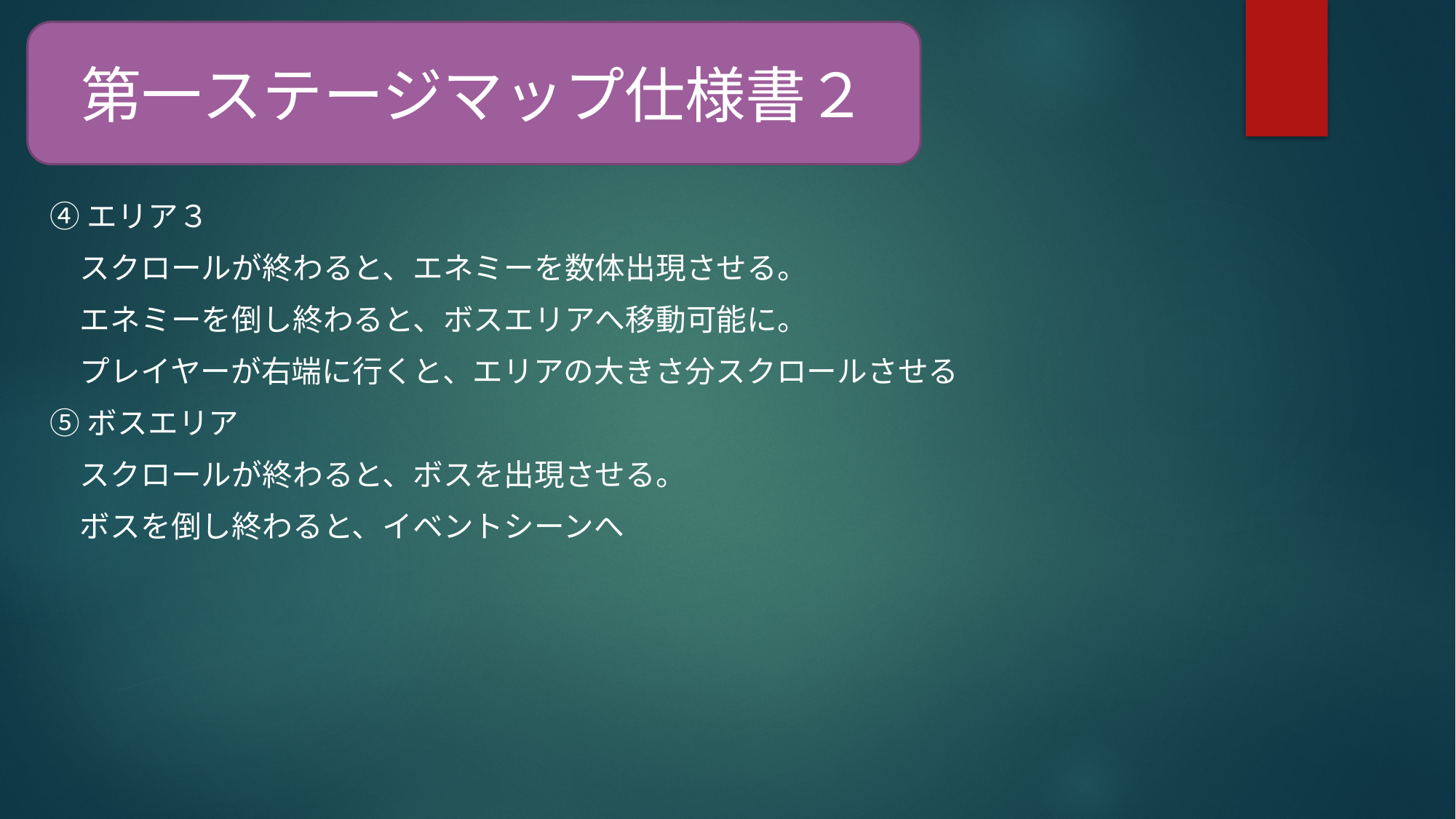

第一ステージマップ仕様書２
④エリア３
　スクロールが終わると、エネミーを数体出現させる。
　エネミーを倒し終わると、ボスエリアへ移動可能に。
　プレイヤーが右端に行くと、エリアの大きさ分スクロールさせる
⑤ボスエリア
　スクロールが終わると、ボスを出現させる。
　ボスを倒し終わると、イベントシーンへ